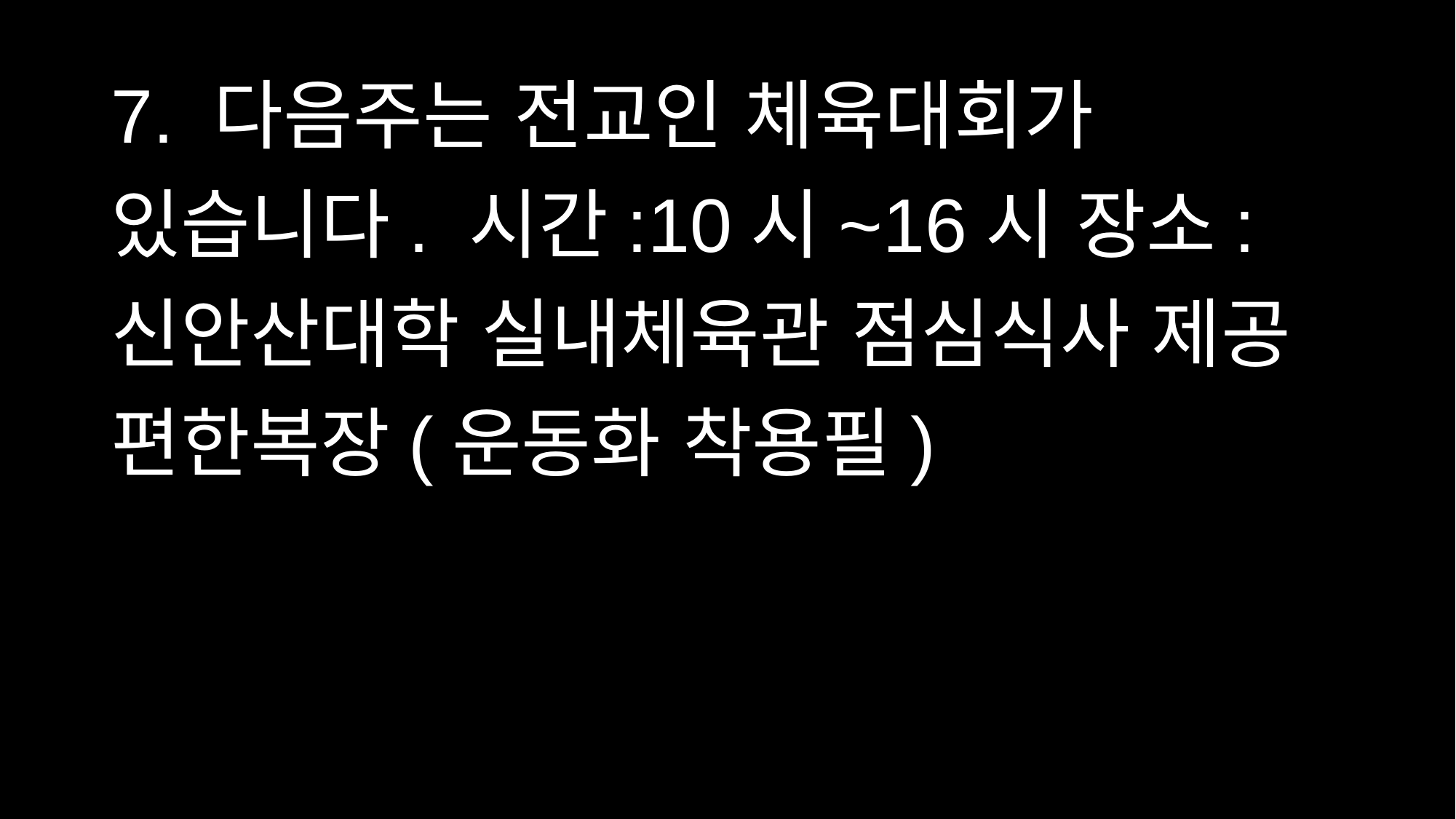

# 7. 다음주는 전교인 체육대회가 있습니다. 시간:10시~16시 장소:신안산대학 실내체육관 점심식사 제공 편한복장(운동화 착용필)